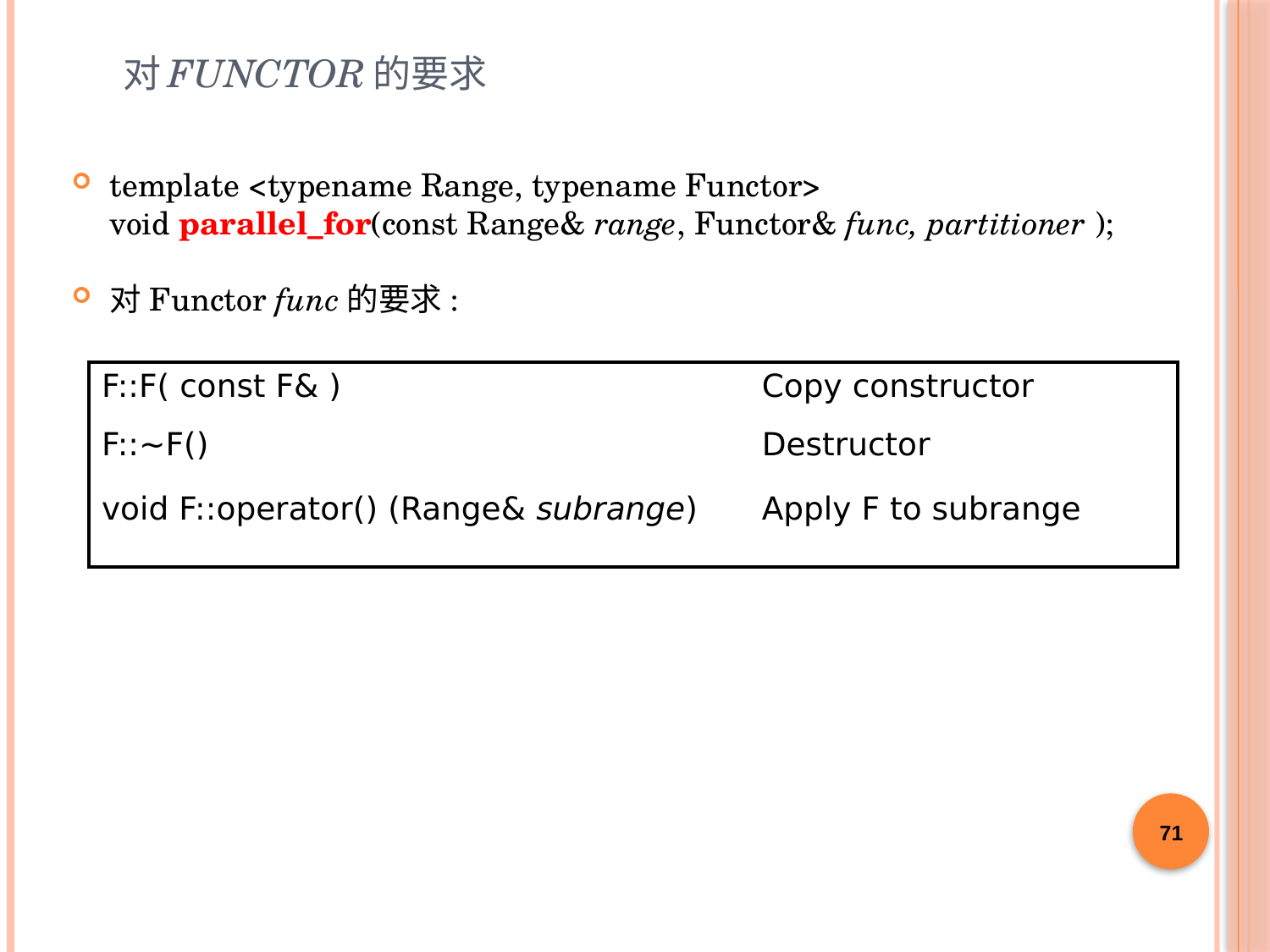

# 对Functor的要求
template <typename Range, typename Functor>
void parallel_for(const Range& range, Functor& func, partitioner );

对Functor func的要求:

| F::F( const F& ) | Copy constructor |
| --- | --- |
| F::~F() | Destructor |
| void F::operator() (Range& subrange) | Apply F to subrange |
71